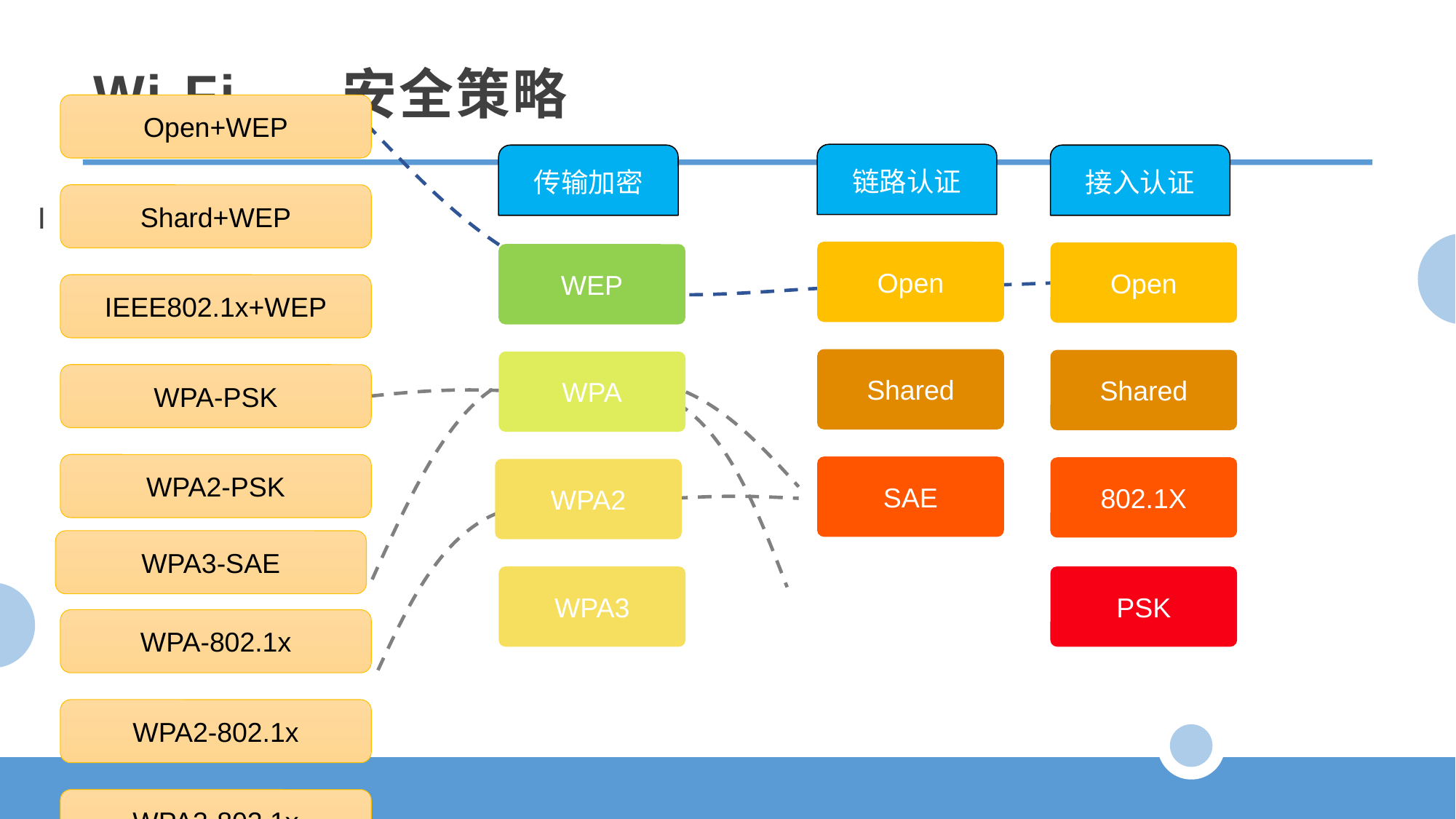

Wi-Fi — 安全策略
I
Open+WEP

链路认证
传输加密
接入认证

Shard+WEP

Open
Open
WEP
IEEE802.1x+WEP
Shared
Shared
WPA
WPA-PSK

WPA2-PSK
SAE
802.1X
WPA2

WPA3-SAE
PSK
WPA3

WPA-802.1x
WPA2-802.1x

WPA3-802.1x